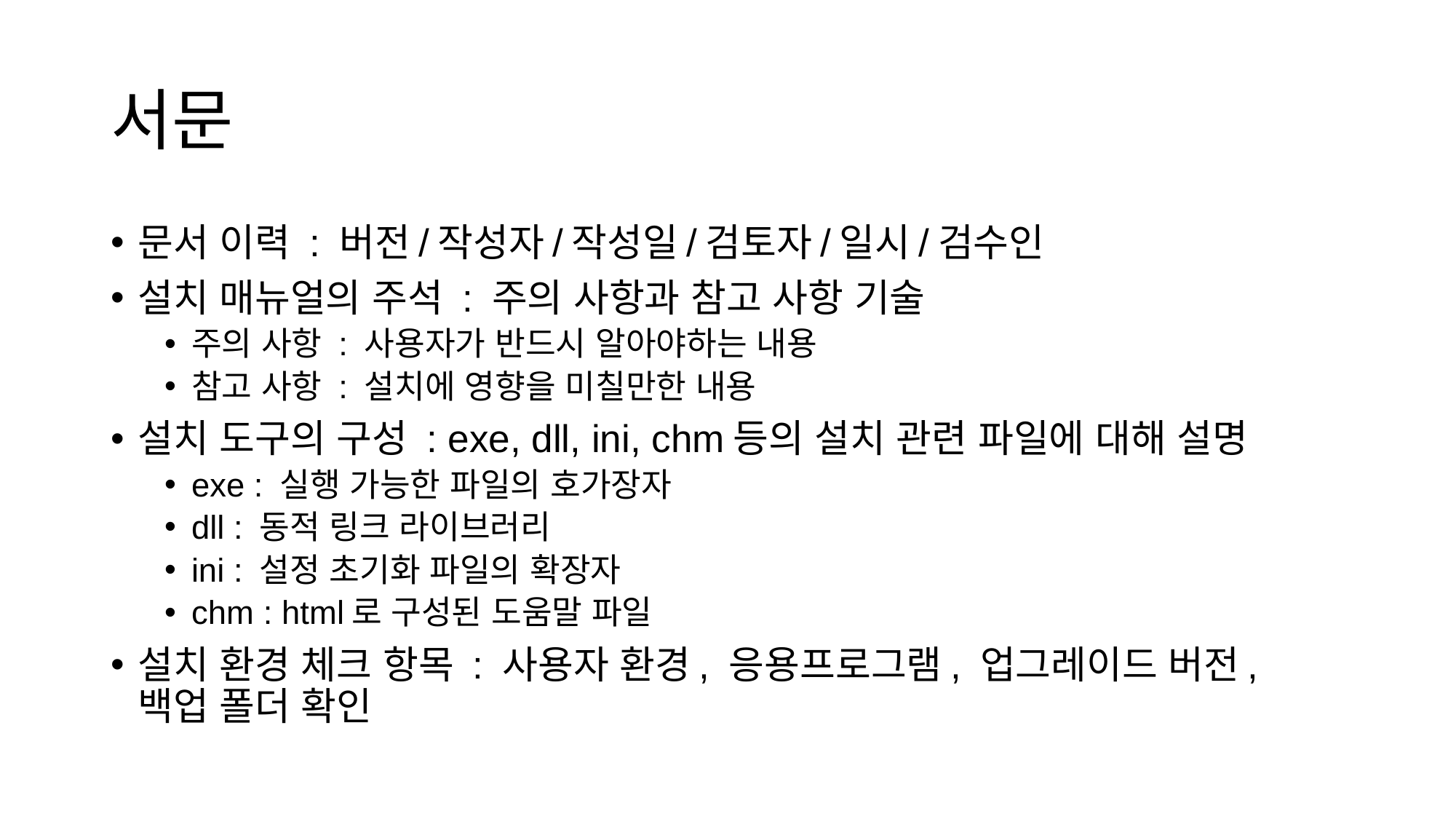

# 서문
문서 이력 : 버전/작성자/작성일/검토자/일시/검수인
설치 매뉴얼의 주석 : 주의 사항과 참고 사항 기술
주의 사항 : 사용자가 반드시 알아야하는 내용
참고 사항 : 설치에 영향을 미칠만한 내용
설치 도구의 구성 : exe, dll, ini, chm등의 설치 관련 파일에 대해 설명
exe : 실행 가능한 파일의 호가장자
dll : 동적 링크 라이브러리
ini : 설정 초기화 파일의 확장자
chm : html로 구성된 도움말 파일
설치 환경 체크 항목 : 사용자 환경, 응용프로그램, 업그레이드 버전, 백업 폴더 확인